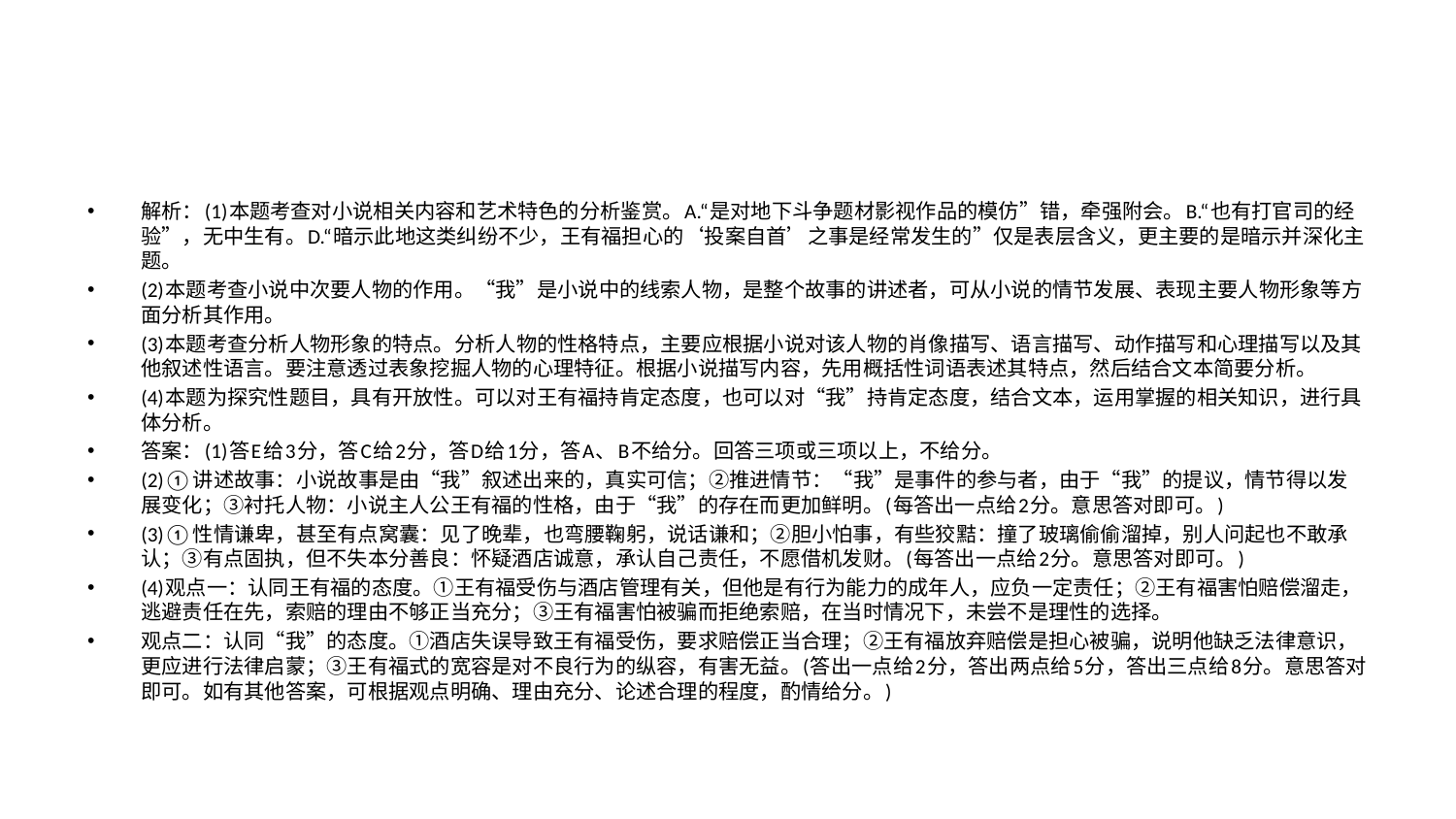

#
解析：(1)本题考查对小说相关内容和艺术特色的分析鉴赏。A.“是对地下斗争题材影视作品的模仿”错，牵强附会。B.“也有打官司的经验”，无中生有。D.“暗示此地这类纠纷不少，王有福担心的‘投案自首’之事是经常发生的”仅是表层含义，更主要的是暗示并深化主题。
(2)本题考查小说中次要人物的作用。“我”是小说中的线索人物，是整个故事的讲述者，可从小说的情节发展、表现主要人物形象等方面分析其作用。
(3)本题考查分析人物形象的特点。分析人物的性格特点，主要应根据小说对该人物的肖像描写、语言描写、动作描写和心理描写以及其他叙述性语言。要注意透过表象挖掘人物的心理特征。根据小说描写内容，先用概括性词语表述其特点，然后结合文本简要分析。
(4)本题为探究性题目，具有开放性。可以对王有福持肯定态度，也可以对“我”持肯定态度，结合文本，运用掌握的相关知识，进行具体分析。
答案：(1)答E给3分，答C给2分，答D给1分，答A、B不给分。回答三项或三项以上，不给分。
(2)①讲述故事：小说故事是由“我”叙述出来的，真实可信；②推进情节：“我”是事件的参与者，由于“我”的提议，情节得以发展变化；③衬托人物：小说主人公王有福的性格，由于“我”的存在而更加鲜明。(每答出一点给2分。意思答对即可。)
(3)①性情谦卑，甚至有点窝囊：见了晚辈，也弯腰鞠躬，说话谦和；②胆小怕事，有些狡黠：撞了玻璃偷偷溜掉，别人问起也不敢承认；③有点固执，但不失本分善良：怀疑酒店诚意，承认自己责任，不愿借机发财。(每答出一点给2分。意思答对即可。)
(4)观点一：认同王有福的态度。①王有福受伤与酒店管理有关，但他是有行为能力的成年人，应负一定责任；②王有福害怕赔偿溜走，逃避责任在先，索赔的理由不够正当充分；③王有福害怕被骗而拒绝索赔，在当时情况下，未尝不是理性的选择。
观点二：认同“我”的态度。①酒店失误导致王有福受伤，要求赔偿正当合理；②王有福放弃赔偿是担心被骗，说明他缺乏法律意识，更应进行法律启蒙；③王有福式的宽容是对不良行为的纵容，有害无益。(答出一点给2分，答出两点给5分，答出三点给8分。意思答对即可。如有其他答案，可根据观点明确、理由充分、论述合理的程度，酌情给分。)